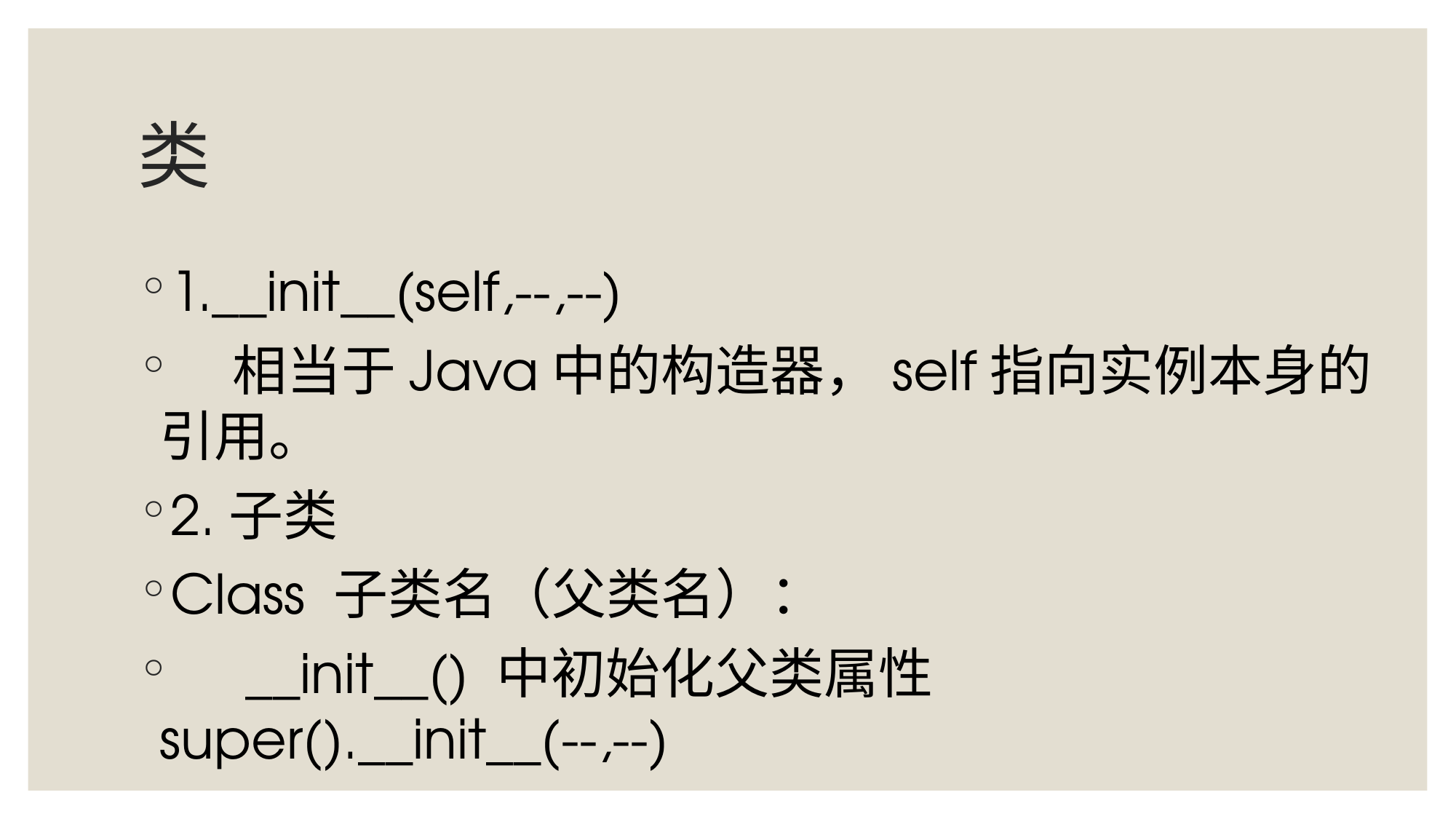

# 类
1.__init__(self,--,--)
    相当于Java中的构造器，self指向实例本身的引用。
2.子类
Class 子类名（父类名）：
     __init__() 中初始化父类属性 super().__init__(--,--)